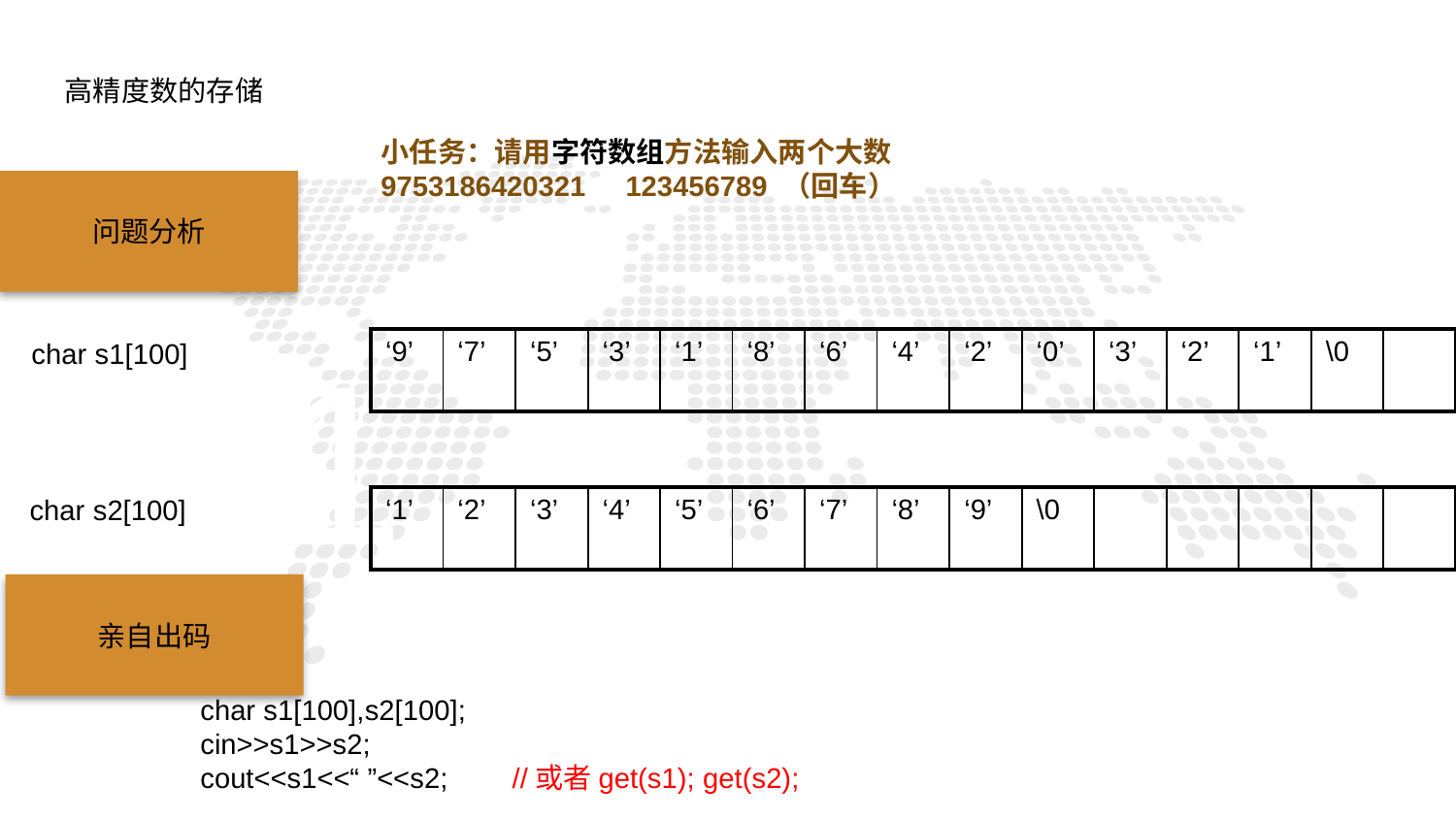

高精度数的存储
小任务：请用字符数组方法输入两个大数
9753186420321     123456789 （回车）
问题分析
1
| ‘9’ | ‘7’ | ‘5’ | ‘3’ | ‘1’ | ‘8’ | ‘6’ | ‘4’ | ‘2’ | ‘0’ | ‘3’ | ‘2’ | ‘1’ | \0 |  |
| --- | --- | --- | --- | --- | --- | --- | --- | --- | --- | --- | --- | --- | --- | --- |
char s1[100]
char s2[100]
| ‘1’ | ‘2’ | ‘3’ | ‘4’ | ‘5’ | ‘6’ | ‘7’ | ‘8’ | ‘9’ | \0 |  |  |  |  |  |
| --- | --- | --- | --- | --- | --- | --- | --- | --- | --- | --- | --- | --- | --- | --- |
PART  ONE
亲自出码
char s1[100],s2[100];
cin>>s1>>s2;
cout<<s1<<“ ”<<s2;        //或者get(s1); get(s2);